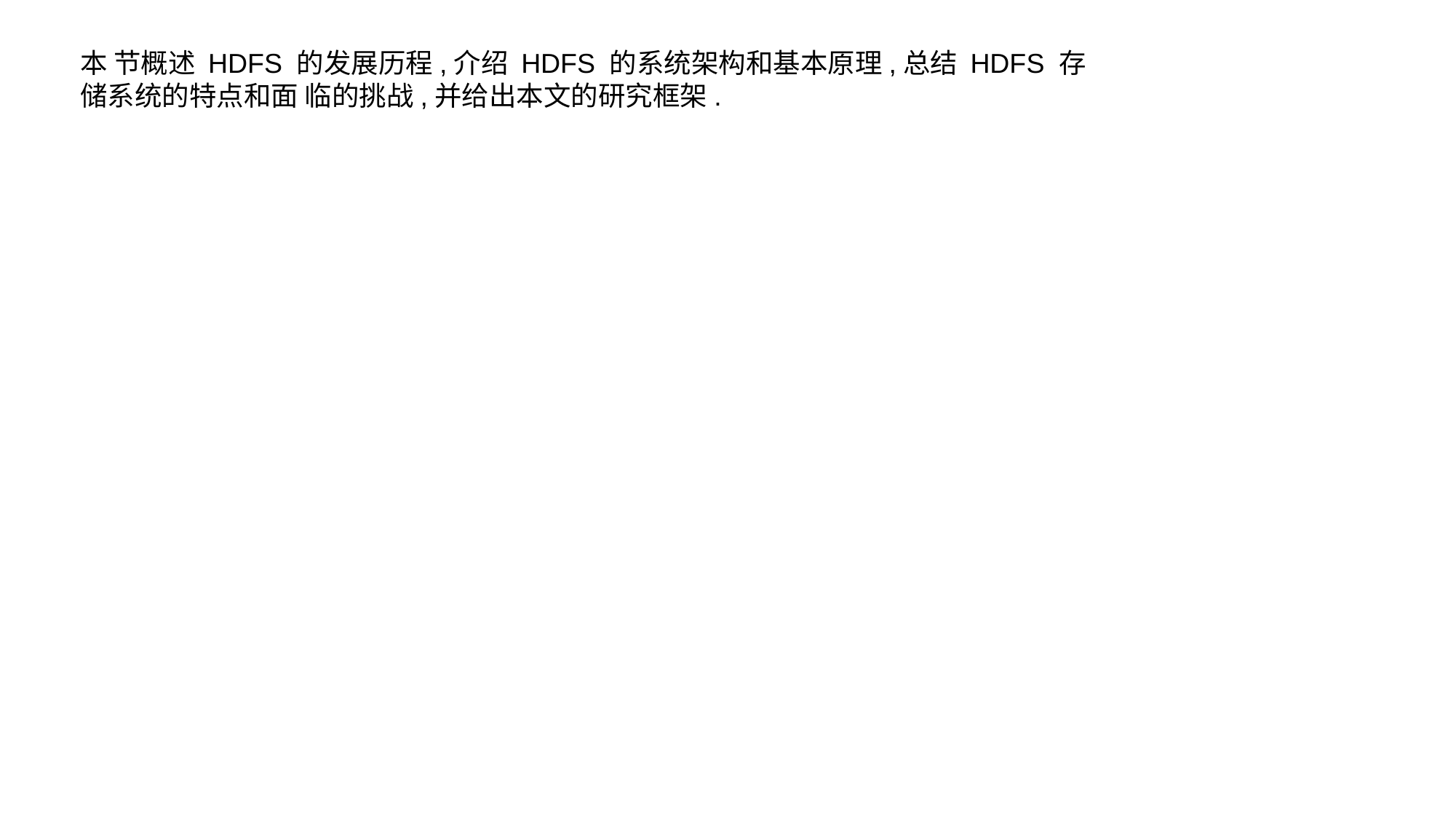

本 节概述 HDFS 的发展历程,介绍 HDFS 的系统架构和基本原理,总结 HDFS 存储系统的特点和面 临的挑战,并给出本文的研究框架.